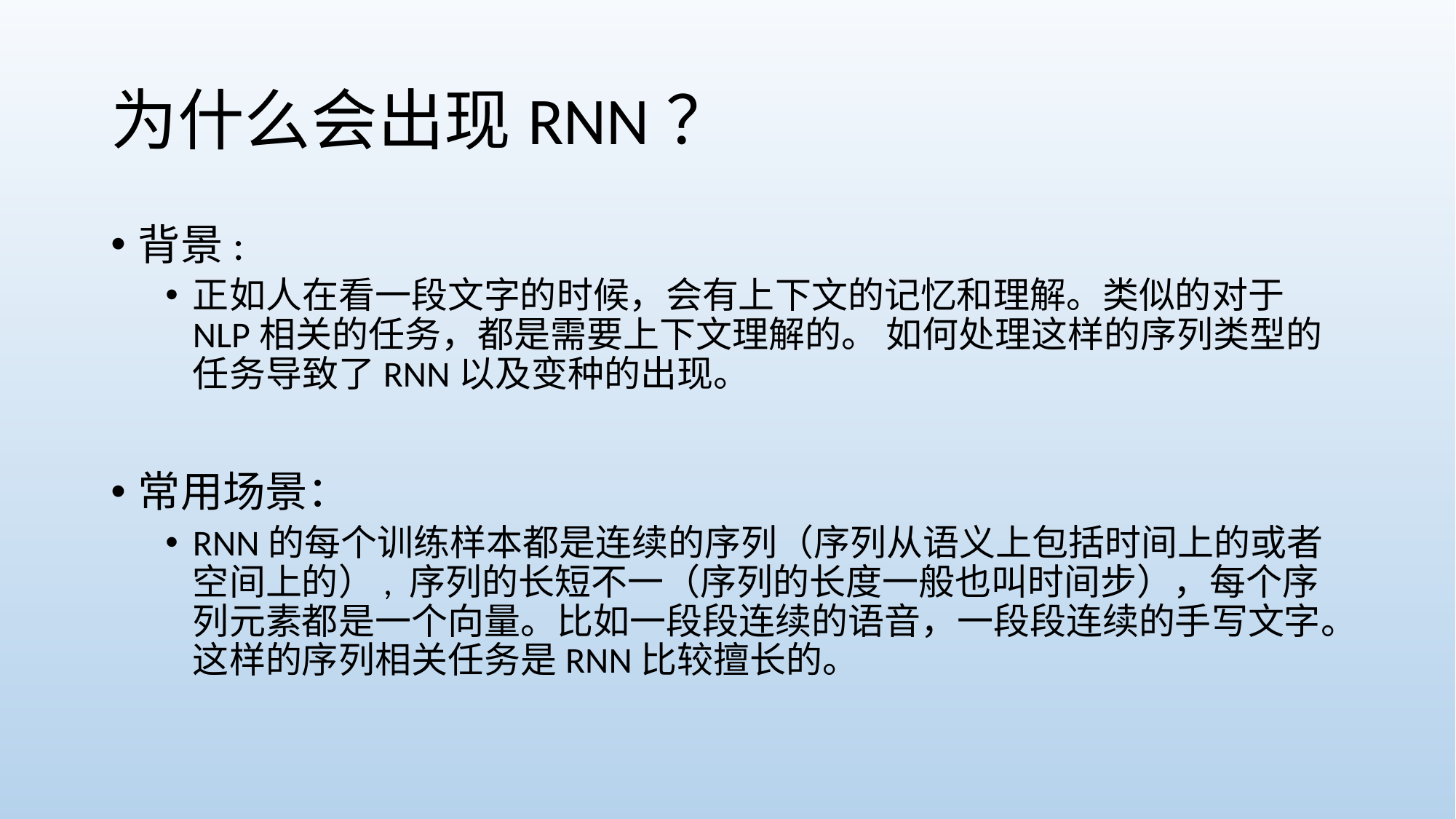

# 为什么会出现RNN？
背景:
正如人在看一段文字的时候，会有上下文的记忆和理解。类似的对于NLP相关的任务，都是需要上下文理解的。 如何处理这样的序列类型的任务导致了RNN以及变种的出现。

常用场景：
RNN的每个训练样本都是连续的序列（序列从语义上包括时间上的或者空间上的）, 序列的长短不一（序列的长度一般也叫时间步），每个序列元素都是一个向量。比如一段段连续的语音，一段段连续的手写文字。这样的序列相关任务是RNN比较擅长的。